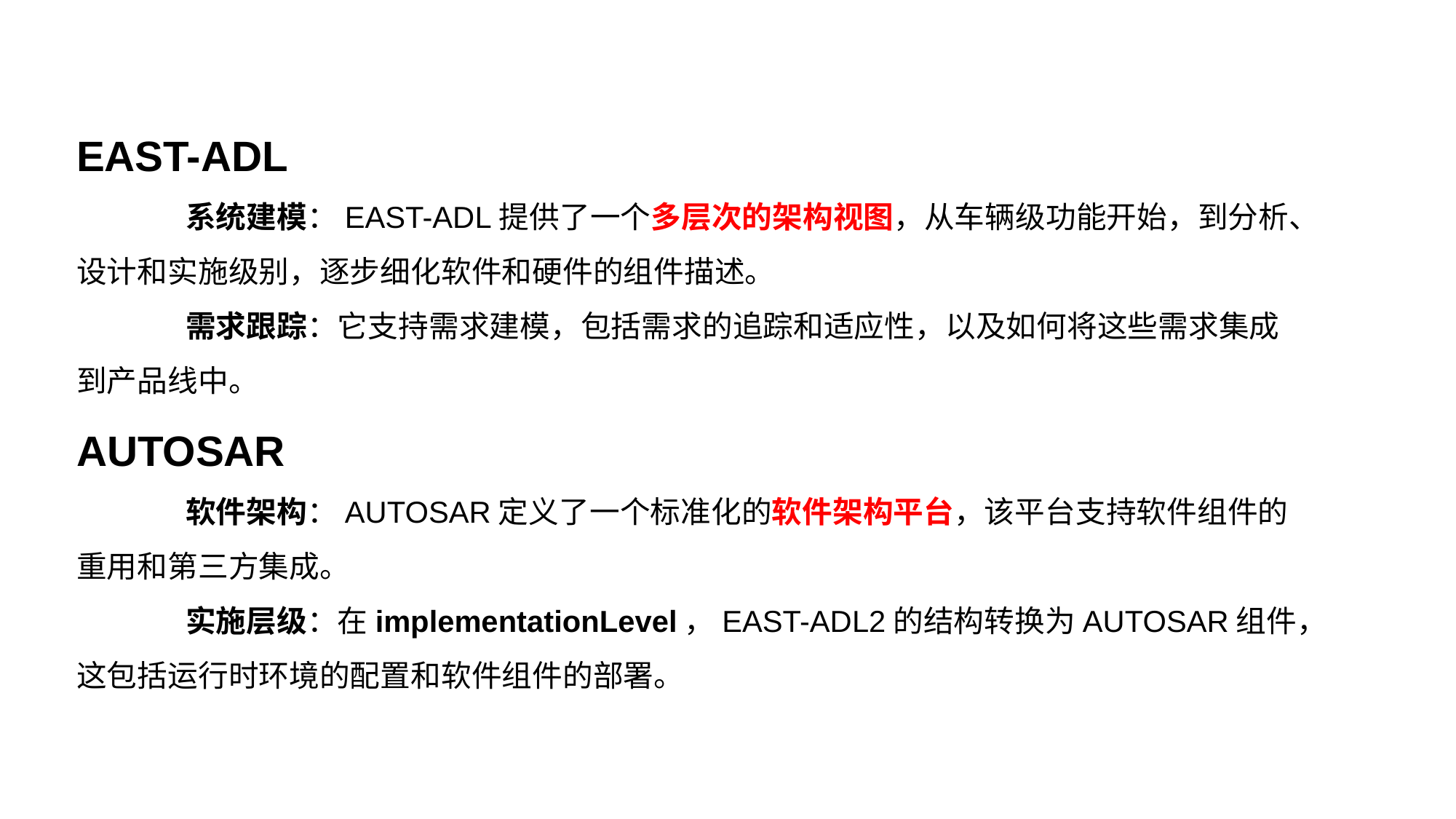

# EAST-ADL 系统建模：EAST-ADL提供了一个多层次的架构视图，从车辆级功能开始，到分析、设计和实施级别，逐步细化软件和硬件的组件描述。 需求跟踪：它支持需求建模，包括需求的追踪和适应性，以及如何将这些需求集成到产品线中。 AUTOSAR 软件架构：AUTOSAR定义了一个标准化的软件架构平台，该平台支持软件组件的重用和第三方集成。 实施层级：在implementationLevel，EAST-ADL2的结构转换为AUTOSAR组件，这包括运行时环境的配置和软件组件的部署。